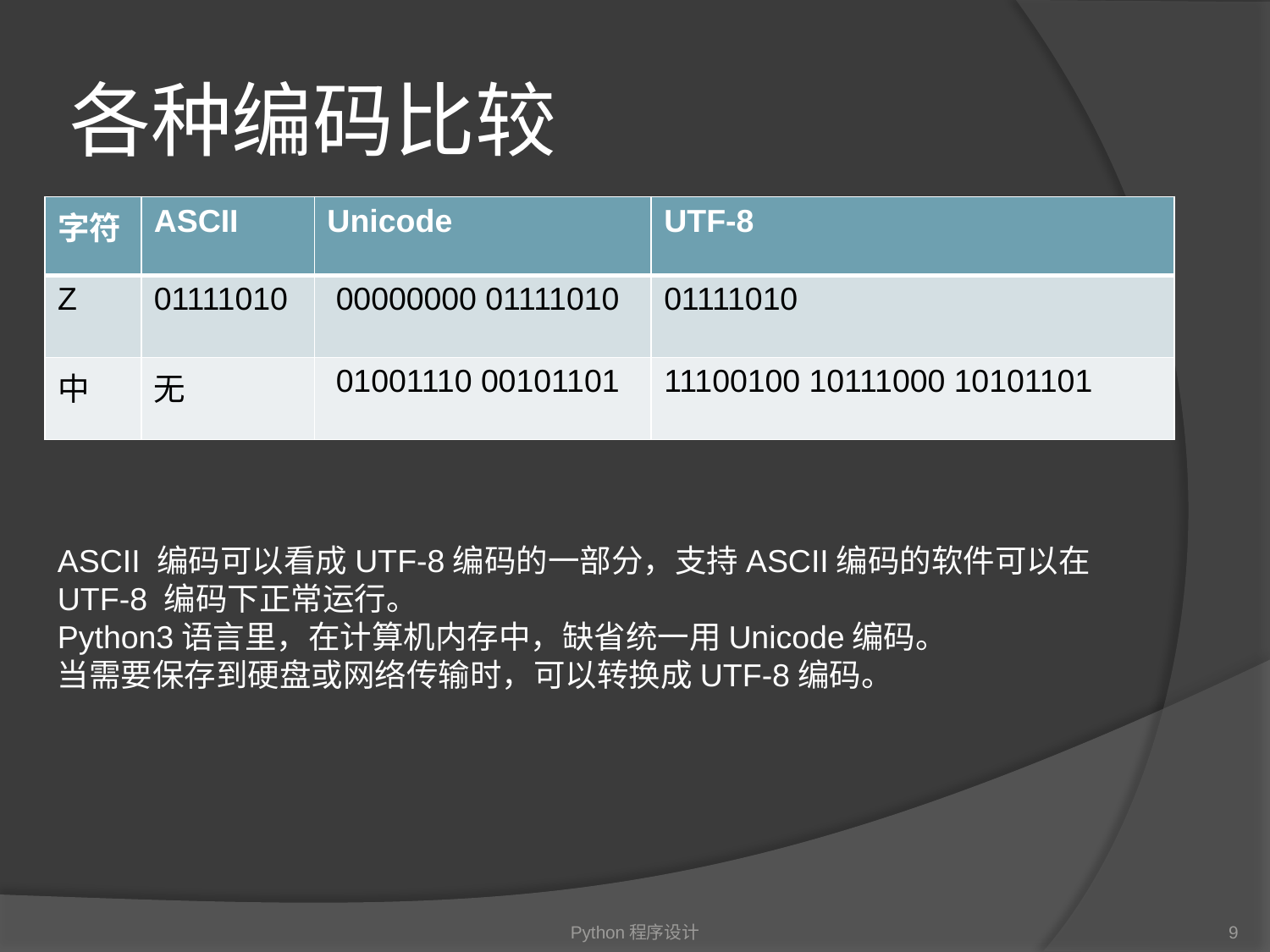

# 各种编码比较
| 字符 | ASCII | Unicode | UTF-8 |
| --- | --- | --- | --- |
| Z | 01111010 | 00000000 01111010 | 01111010 |
| 中 | 无 | 01001110 00101101 | 11100100 10111000 10101101 |
ASCII 编码可以看成UTF-8编码的一部分，支持ASCII编码的软件可以在UTF-8 编码下正常运行。
Python3语言里，在计算机内存中，缺省统一用Unicode编码。
当需要保存到硬盘或网络传输时，可以转换成UTF-8编码。
Python程序设计
9